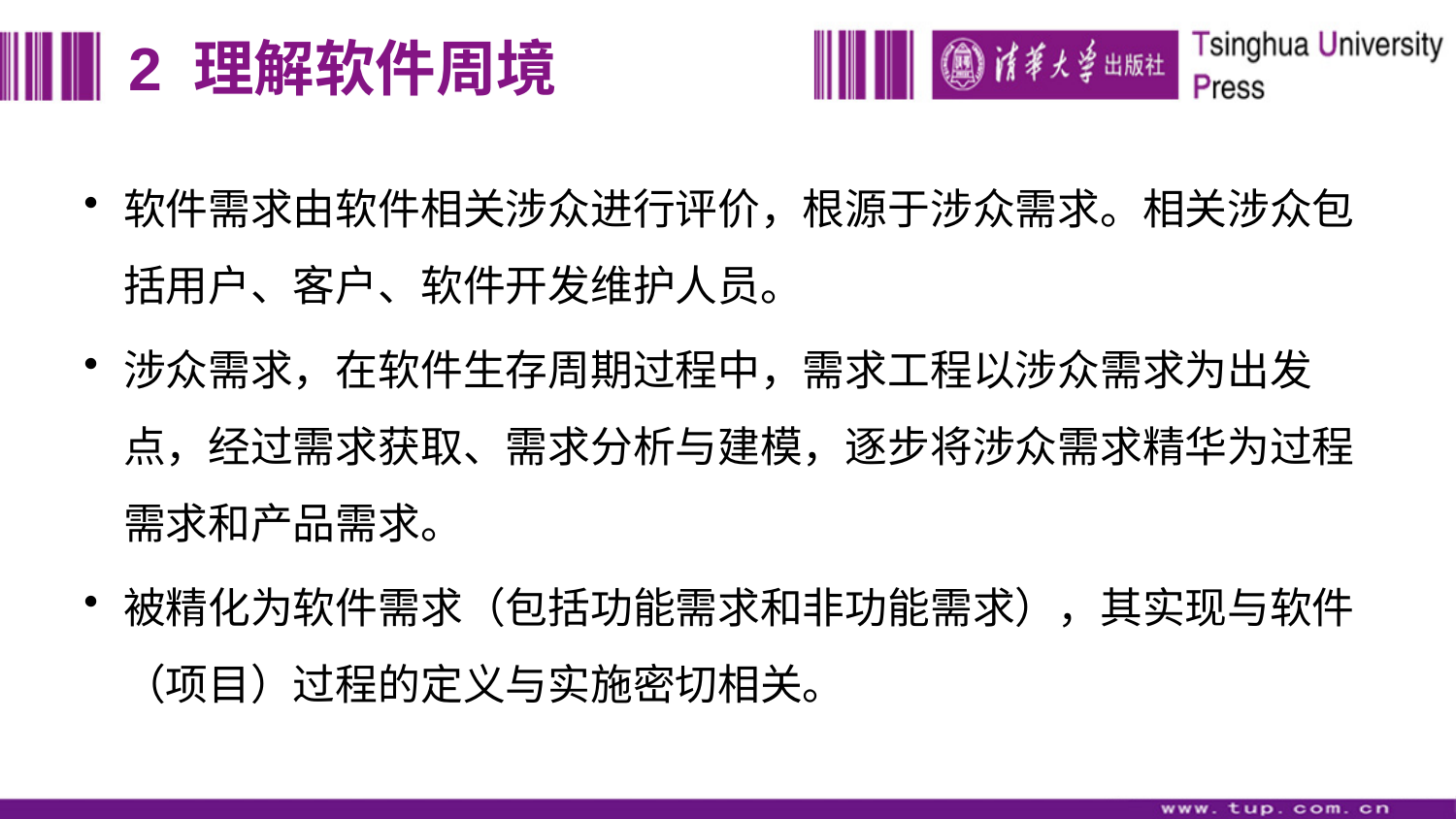

# 2 理解软件周境
软件需求由软件相关涉众进行评价，根源于涉众需求。相关涉众包括用户、客户、软件开发维护人员。
涉众需求，在软件生存周期过程中，需求工程以涉众需求为出发点，经过需求获取、需求分析与建模，逐步将涉众需求精华为过程需求和产品需求。
被精化为软件需求（包括功能需求和非功能需求），其实现与软件（项目）过程的定义与实施密切相关。